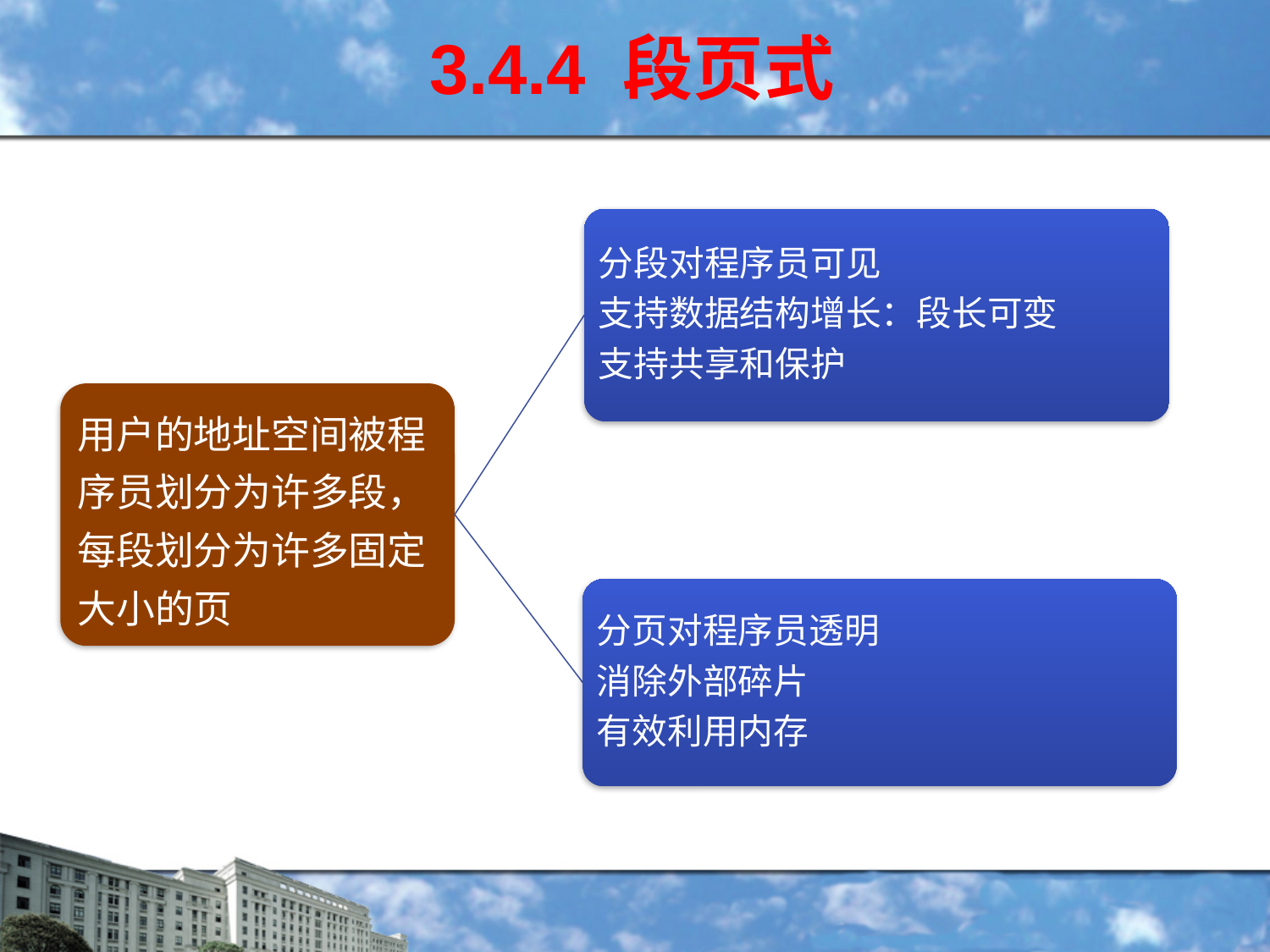

3.4.4 段页式
用户的地址空间被程序员划分为许多段，每段划分为许多固定大小的页

分段对程序员可见
支持数据结构增长：段长可变
支持共享和保护

分页对程序员透明
消除外部碎片
有效利用内存